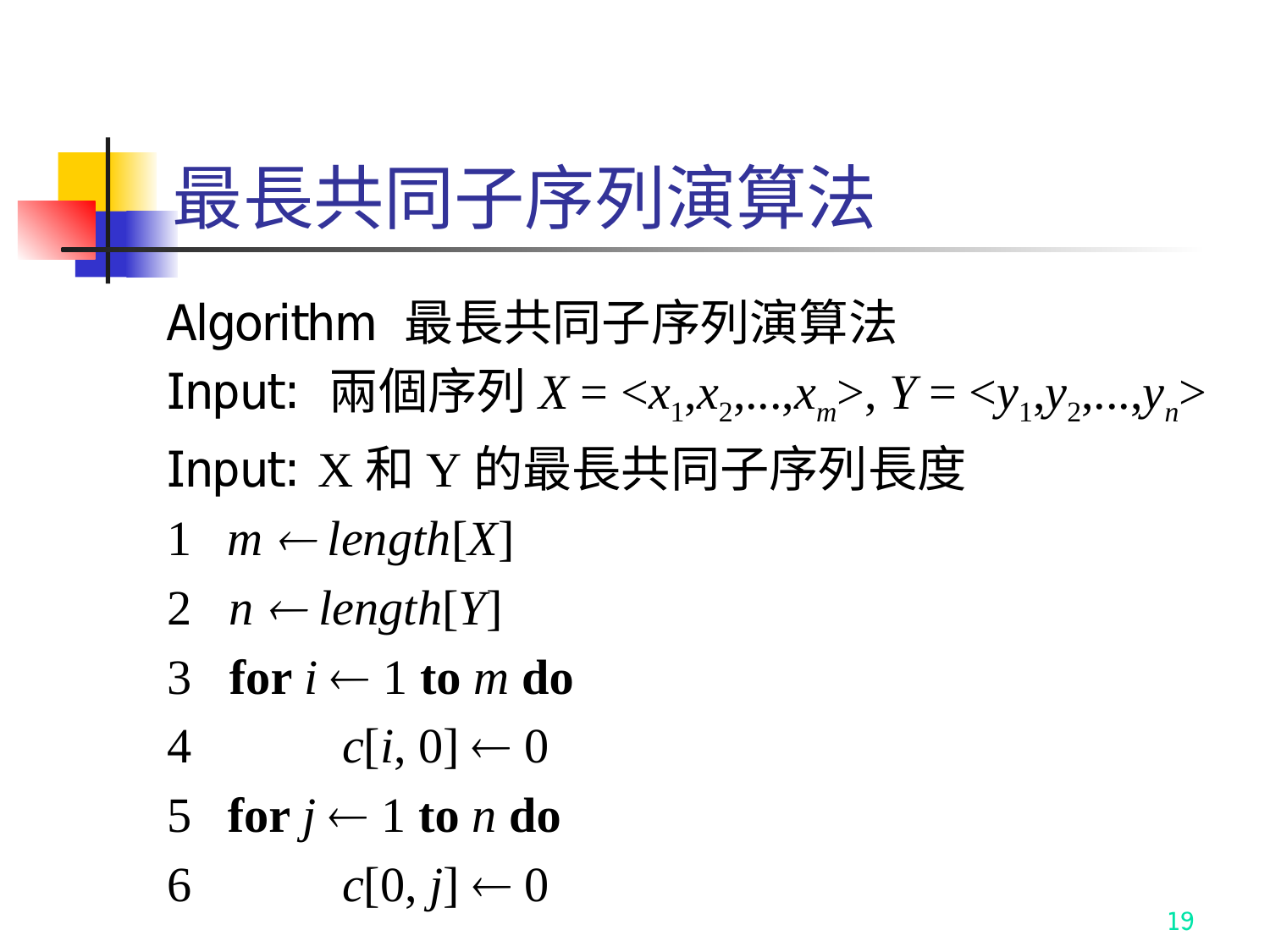

# 最長共同子序列演算法
Algorithm 最長共同子序列演算法
Input: 兩個序列X = <x1,x2,...,xm>, Y = <y1,y2,...,yn>
Input: X和Y的最長共同子序列長度
1	 m ← length[X]
2   n ← length[Y]
3   for i ← 1 to m do
4	 	c[i, 0] ← 0
5	 for j ← 1 to n do
6 	 	c[0, j] ← 0

19